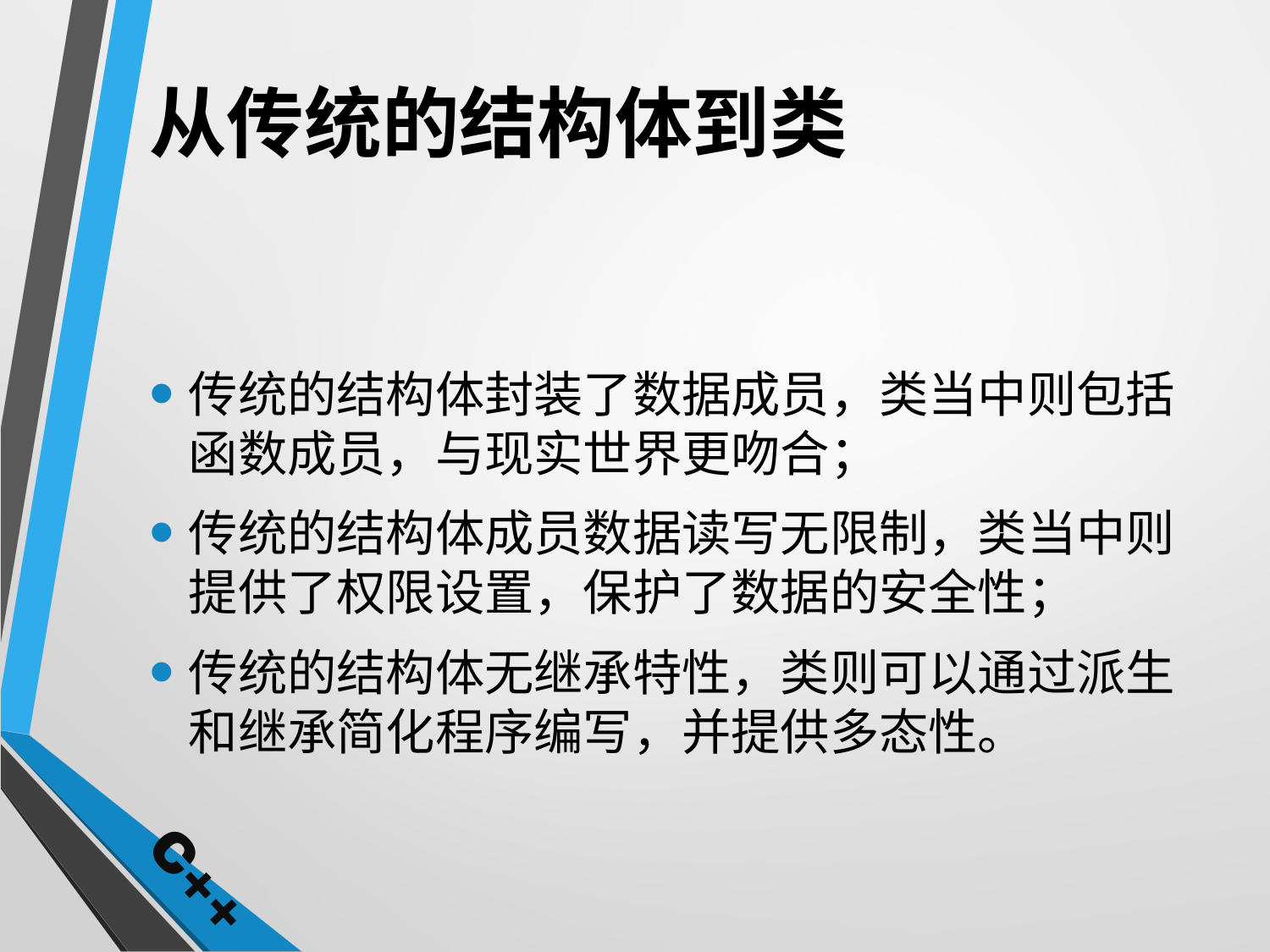

# 从传统的结构体到类
传统的结构体封装了数据成员，类当中则包括函数成员，与现实世界更吻合；
传统的结构体成员数据读写无限制，类当中则提供了权限设置，保护了数据的安全性；
传统的结构体无继承特性，类则可以通过派生和继承简化程序编写，并提供多态性。